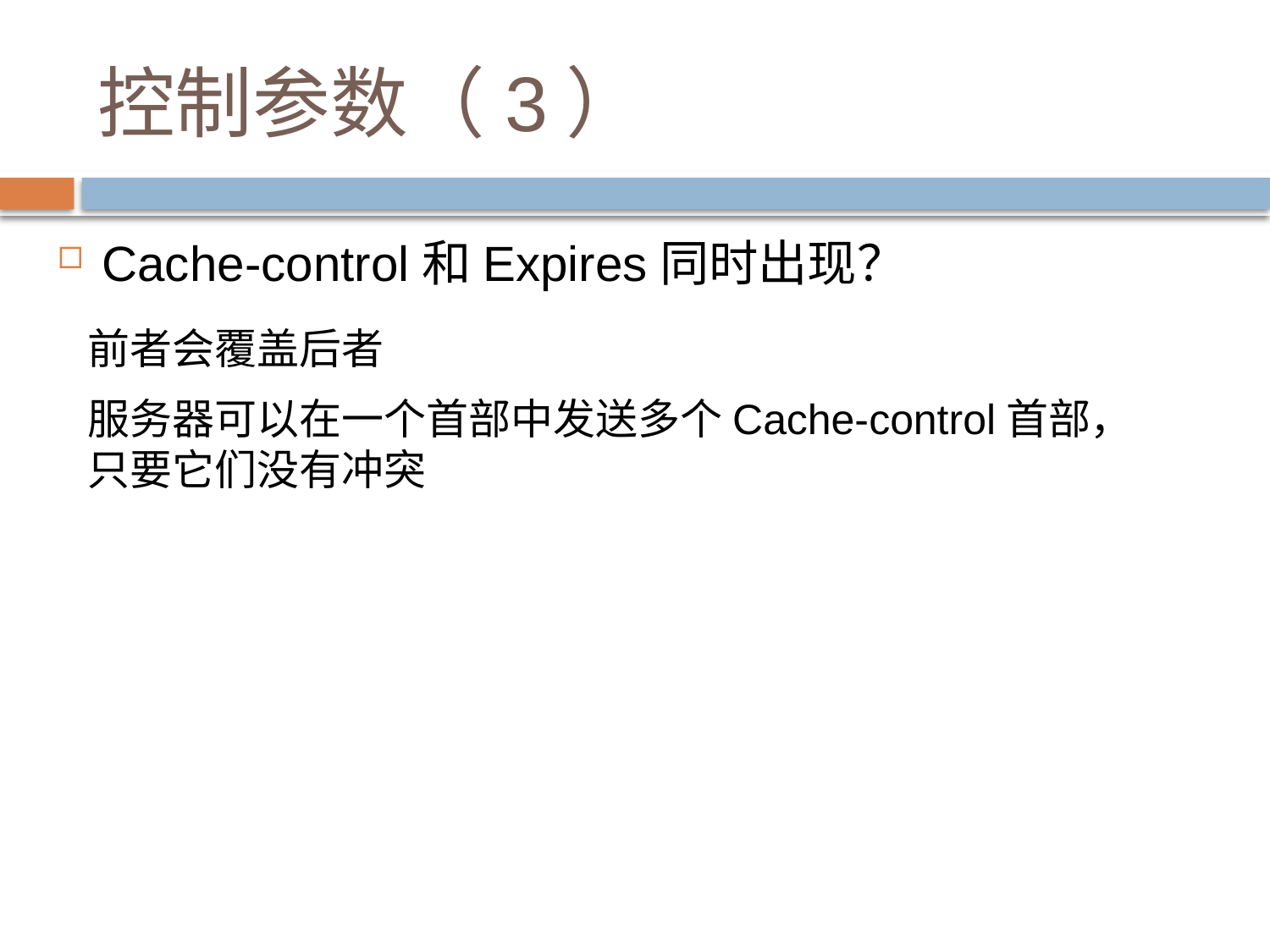

# 控制参数（3）
Cache-control和Expires同时出现？
前者会覆盖后者
服务器可以在一个首部中发送多个Cache-control首部，只要它们没有冲突